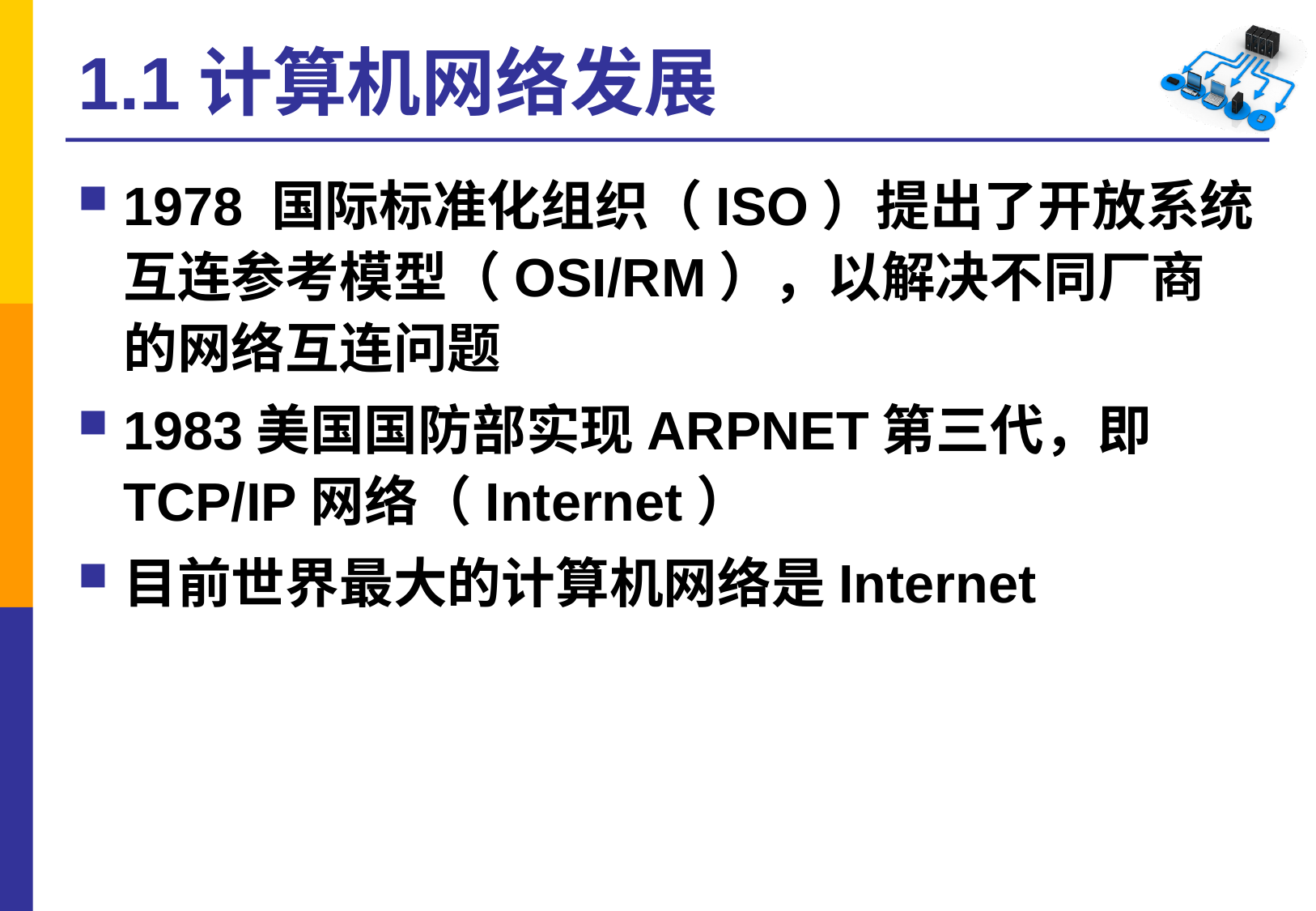

# 1.1计算机网络发展
1978 国际标准化组织（ISO）提出了开放系统互连参考模型（OSI/RM），以解决不同厂商的网络互连问题
1983美国国防部实现ARPNET第三代，即TCP/IP网络（Internet）
目前世界最大的计算机网络是Internet